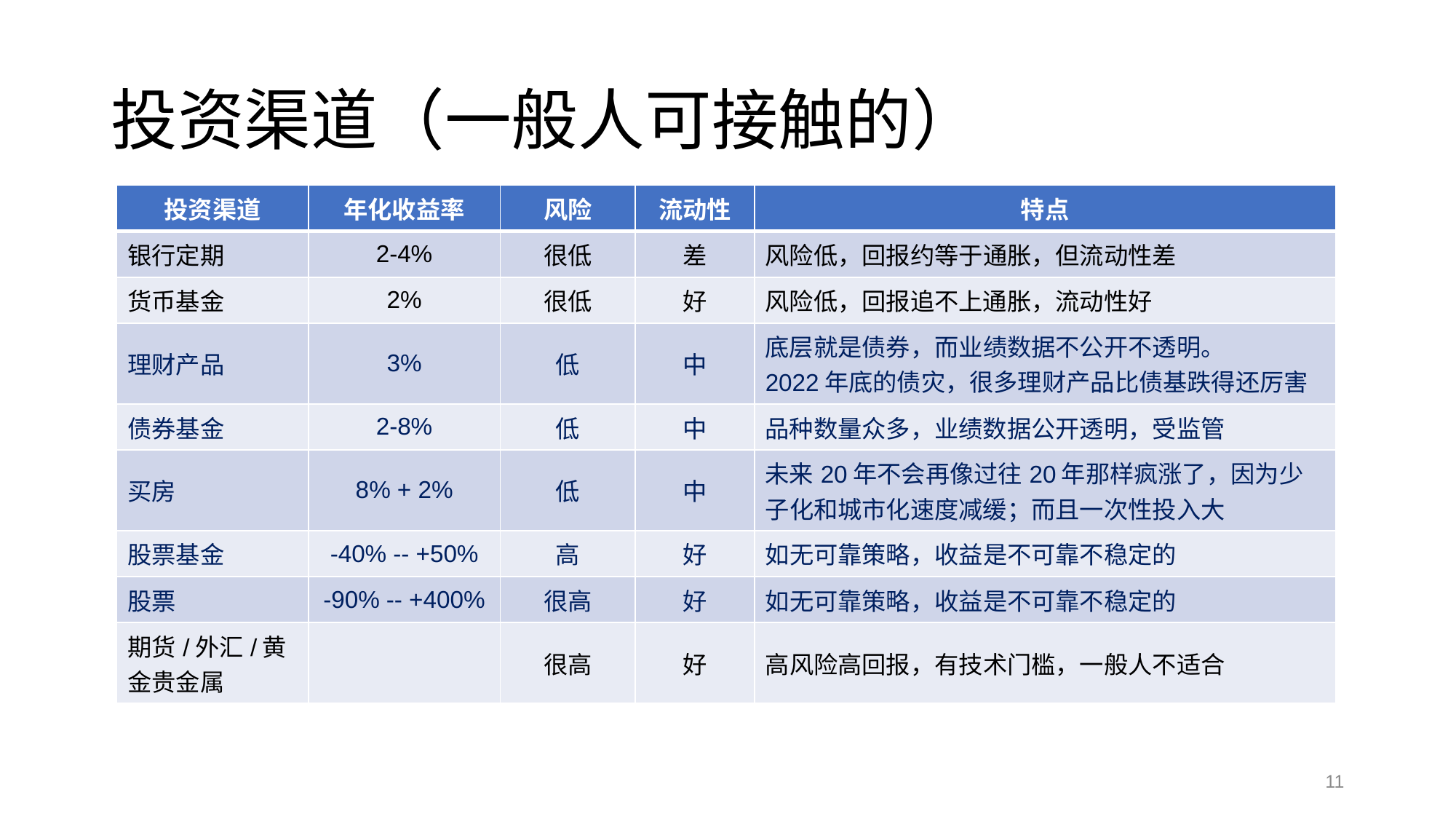

# 投资渠道（一般人可接触的）
| 投资渠道 | 年化收益率 | 风险 | 流动性 | 特点 |
| --- | --- | --- | --- | --- |
| 银行定期 | 2-4% | 很低 | 差 | 风险低，回报约等于通胀，但流动性差 |
| 货币基金 | 2% | 很低 | 好 | 风险低，回报追不上通胀，流动性好 |
| 理财产品 | 3% | 低 | 中 | 底层就是债券，而业绩数据不公开不透明。 2022年底的债灾，很多理财产品比债基跌得还厉害 |
| 债券基金 | 2-8% | 低 | 中 | 品种数量众多，业绩数据公开透明，受监管 |
| 买房 | 8% + 2% | 低 | 中 | 未来20年不会再像过往20年那样疯涨了，因为少子化和城市化速度减缓；而且一次性投入大 |
| 股票基金 | -40% -- +50% | 高 | 好 | 如无可靠策略，收益是不可靠不稳定的 |
| 股票 | -90% -- +400% | 很高 | 好 | 如无可靠策略，收益是不可靠不稳定的 |
| 期货/外汇/黄金贵金属 |  | 很高 | 好 | 高风险高回报，有技术门槛，一般人不适合 |
11